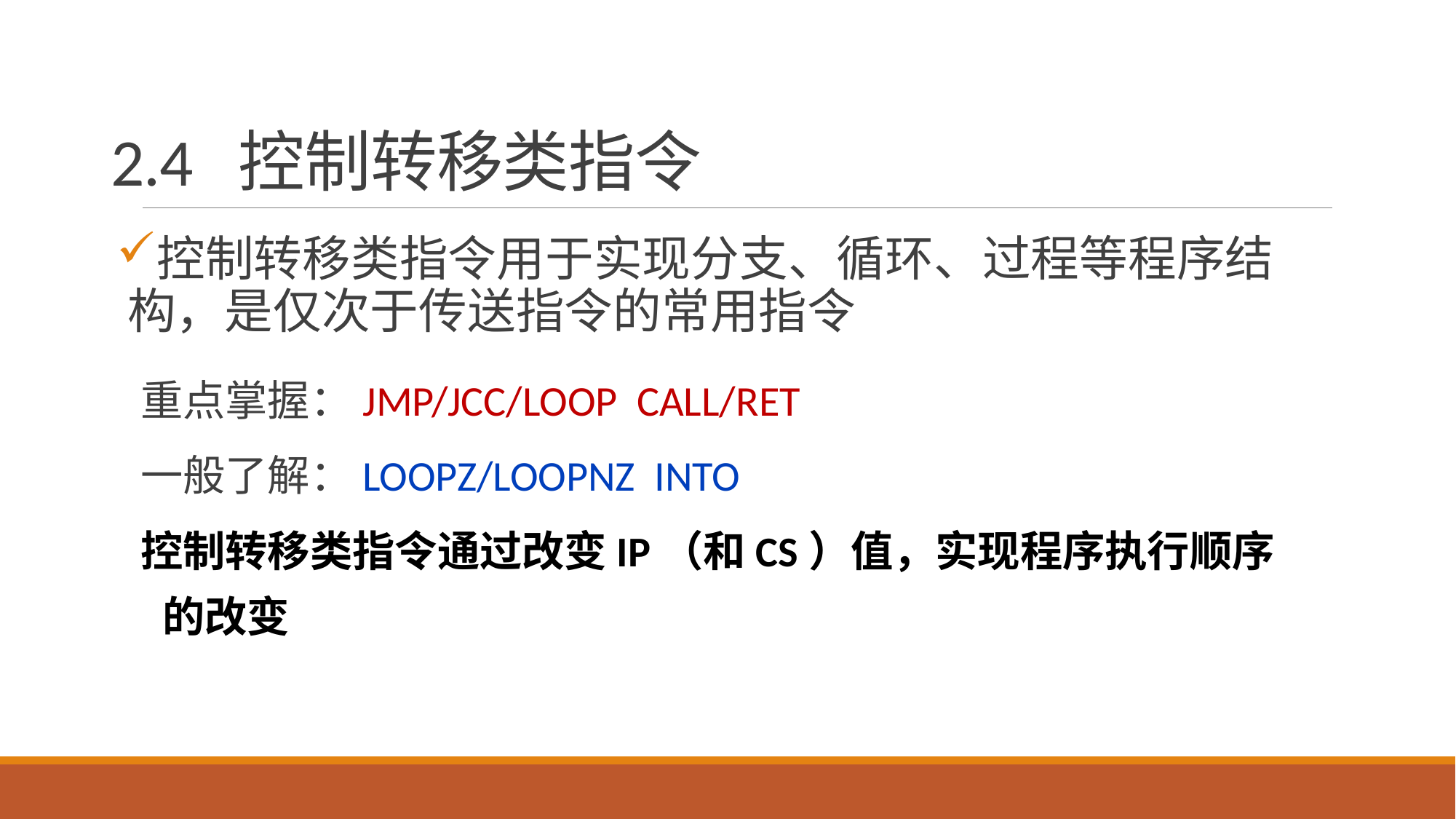

# 2.4  控制转移类指令
控制转移类指令用于实现分支、循环、过程等程序结构，是仅次于传送指令的常用指令
重点掌握：JMP/JCC/LOOP  CALL/RET
一般了解：LOOPZ/LOOPNZ  INTO
控制转移类指令通过改变IP（和CS）值，实现程序执行顺序的改变